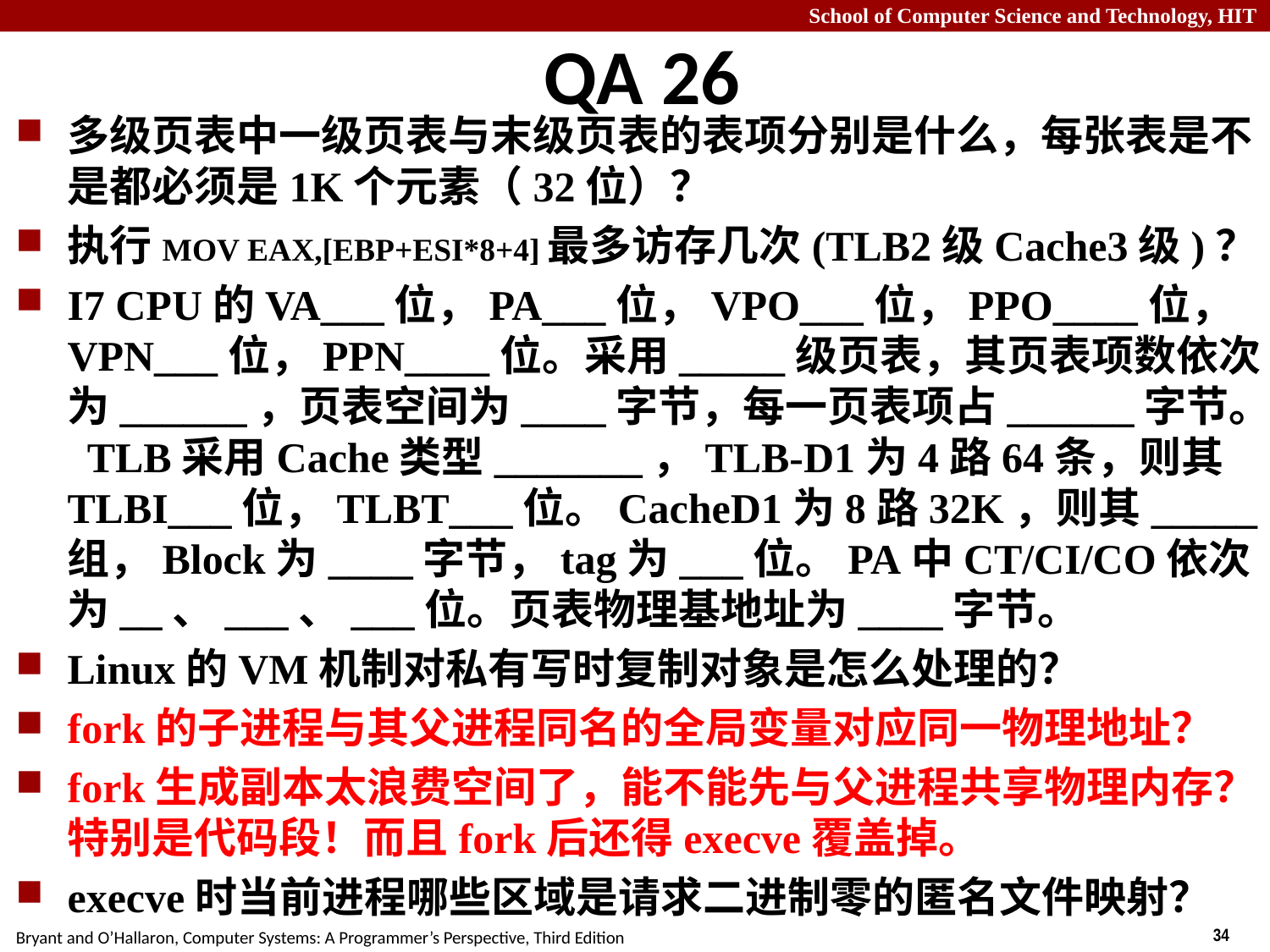

# QA 26
多级页表中一级页表与末级页表的表项分别是什么，每张表是不是都必须是1K个元素（32位）？
执行MOV EAX,[EBP+ESI*8+4]最多访存几次(TLB2级Cache3级)？
I7 CPU的VA___位，PA___位，VPO___位，PPO____位，VPN___位，PPN____位。采用_____级页表，其页表项数依次为______，页表空间为____字节，每一页表项占______字节。 TLB采用Cache类型_______，TLB-D1为4路64条，则其TLBI___位，TLBT___位。CacheD1为8路32K，则其_____组，Block为____字节，tag为___位。PA中CT/CI/CO依次为__、___、___位。页表物理基地址为____字节。
Linux的VM机制对私有写时复制对象是怎么处理的？
fork的子进程与其父进程同名的全局变量对应同一物理地址？
fork生成副本太浪费空间了，能不能先与父进程共享物理内存？特别是代码段！而且fork后还得execve覆盖掉。
execve时当前进程哪些区域是请求二进制零的匿名文件映射？